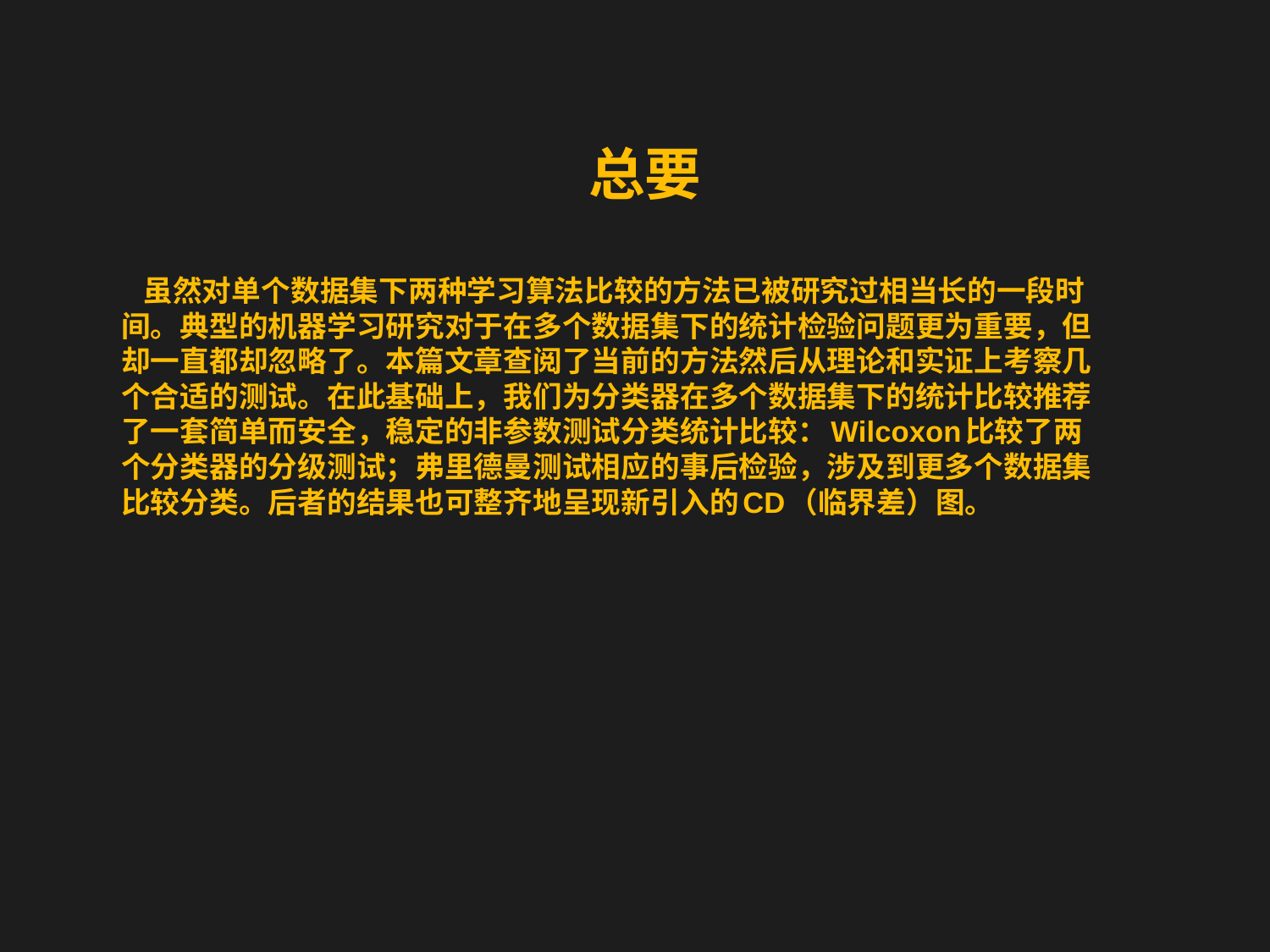

# 总要
     虽然对单个数据集下两种学习算法比较的方法已被研究过相当长的一段时间。典型的机器学习研究对于在多个数据集下的统计检验问题更为重要，但却一直都却忽略了。本篇文章查阅了当前的方法然后从理论和实证上考察几个合适的测试。在此基础上，我们为分类器在多个数据集下的统计比较推荐了一套简单而安全，稳定的非参数测试分类统计比较：Wilcoxon比较了两个分类器的分级测试；弗里德曼测试相应的事后检验，涉及到更多个数据集比较分类。后者的结果也可整齐地呈现新引入的CD（临界差）图。